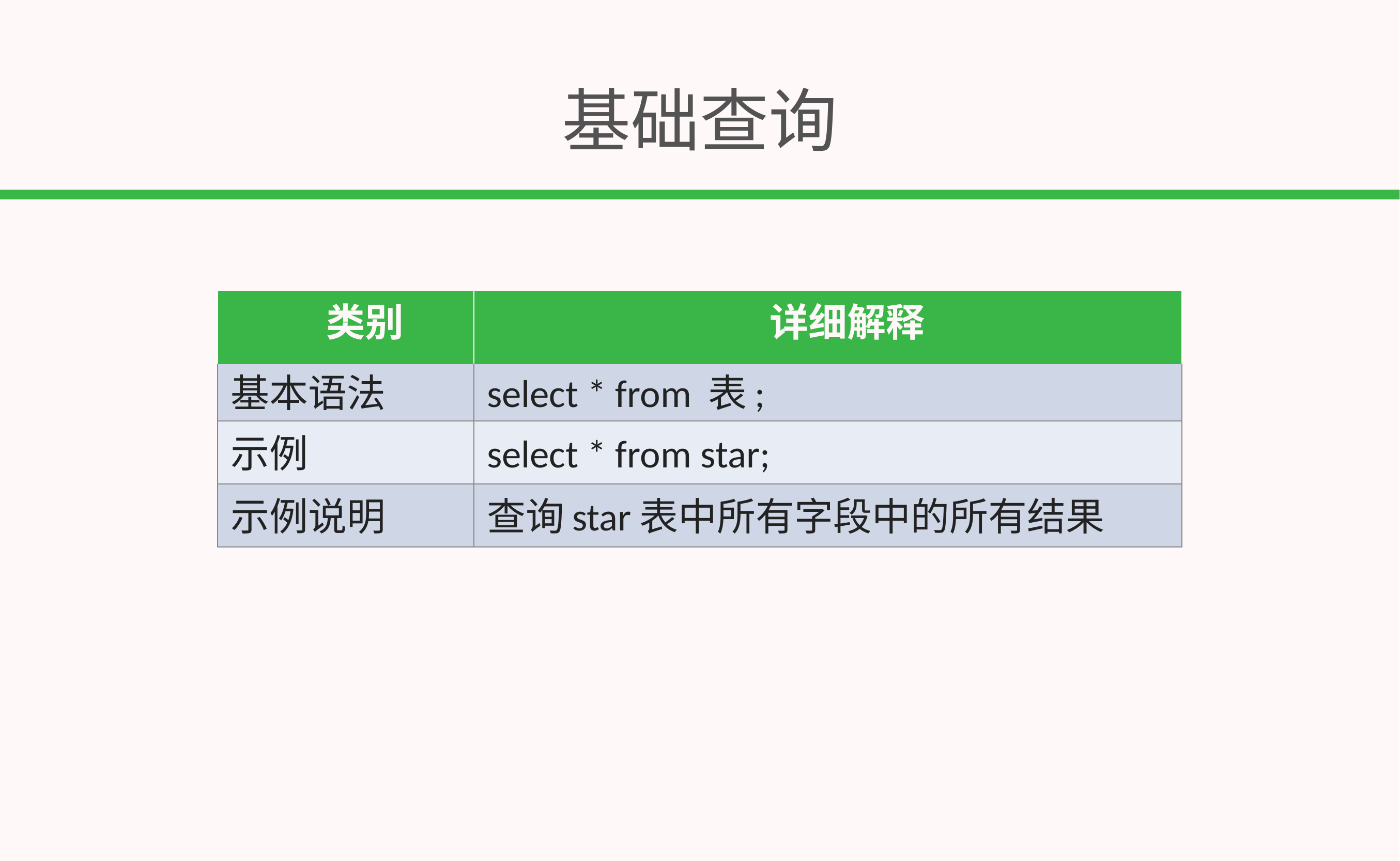

# 基础查询
| 类别 | 详细解释 |
| --- | --- |
| 基本语法 | select \* from 表; |
| 示例 | select \* from star; |
| 示例说明 | 查询star表中所有字段中的所有结果 |